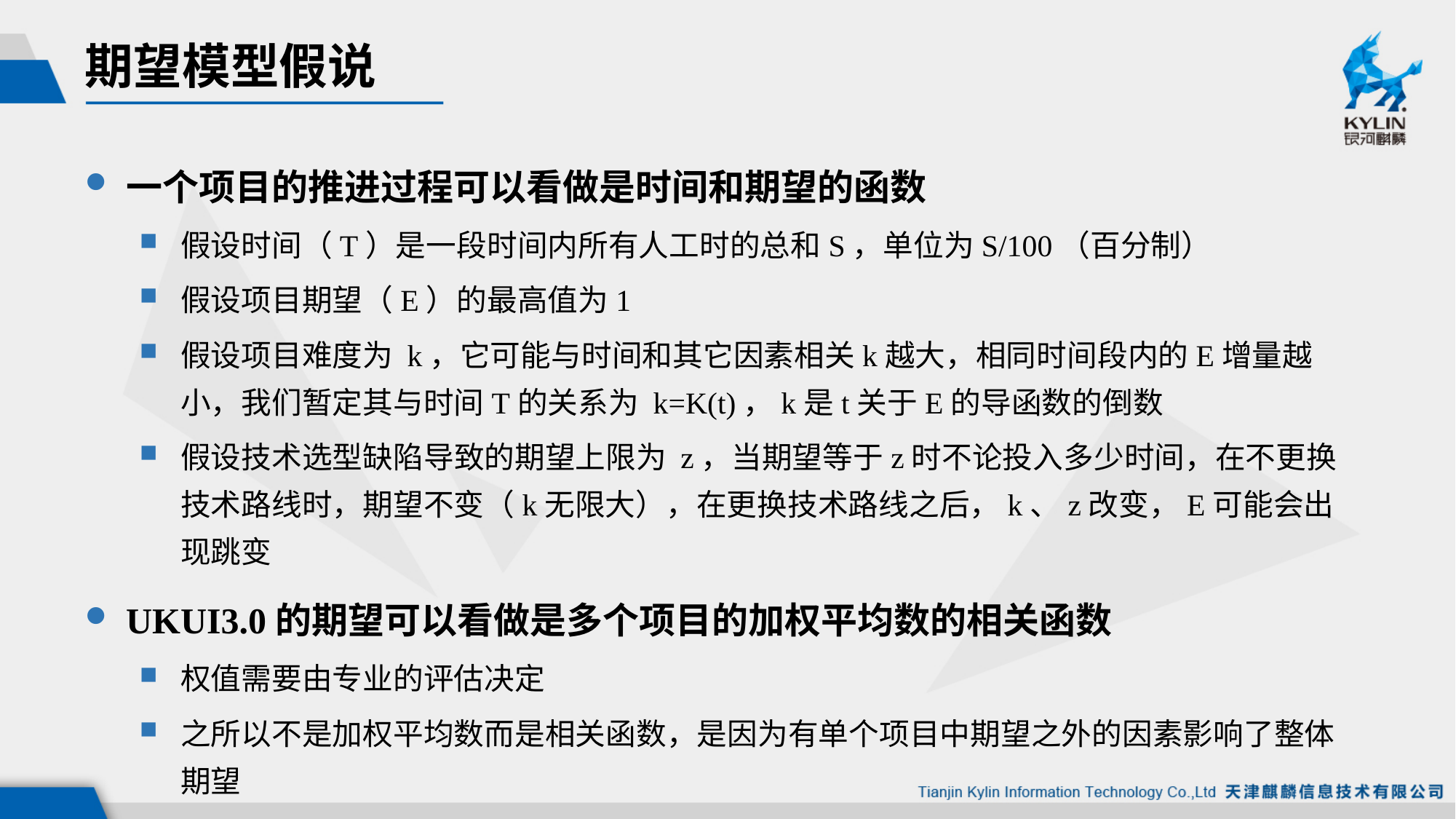

# 期望模型假说
一个项目的推进过程可以看做是时间和期望的函数
假设时间（T）是一段时间内所有人工时的总和S，单位为S/100（百分制）
假设项目期望（E）的最高值为1
假设项目难度为 k，它可能与时间和其它因素相关k越大，相同时间段内的E增量越小，我们暂定其与时间T的关系为 k=K(t)，k是t关于E的导函数的倒数
假设技术选型缺陷导致的期望上限为 z，当期望等于z时不论投入多少时间，在不更换技术路线时，期望不变（k无限大），在更换技术路线之后，k、z改变，E可能会出现跳变
UKUI3.0的期望可以看做是多个项目的加权平均数的相关函数
权值需要由专业的评估决定
之所以不是加权平均数而是相关函数，是因为有单个项目中期望之外的因素影响了整体期望